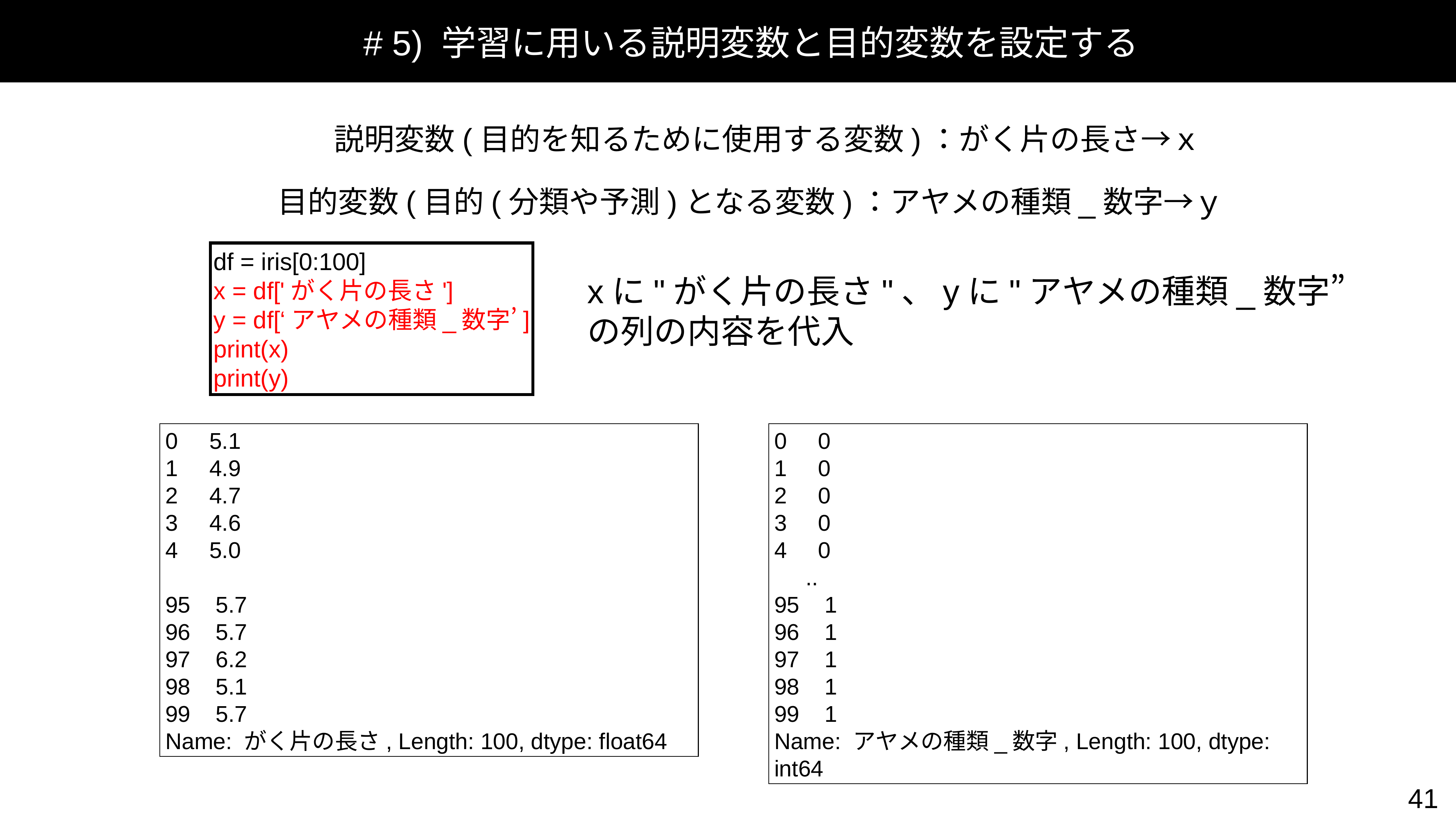

# 5) 学習に用いる説明変数と目的変数を設定する
説明変数(目的を知るために使用する変数)：がく片の長さ→ｘ
目的変数(目的(分類や予測)となる変数)：アヤメの種類_数字→ｙ
df = iris[0:100]
x = df['がく片の長さ']
y = df[‘アヤメの種類_数字’]
print(x)
print(y)
xに"がく片の長さ"、yに"アヤメの種類_数字”
の列の内容を代入
0     0
1     0
2     0
3     0
4     0
     ..
95    1
96    1
97    1
98    1
99    1
Name: アヤメの種類_数字, Length: 100, dtype: int64
0     5.1
1     4.9
2     4.7
3     4.6
4     5.0

95    5.7
96    5.7
97    6.2
98    5.1
99    5.7
Name: がく片の長さ, Length: 100, dtype: float64
41